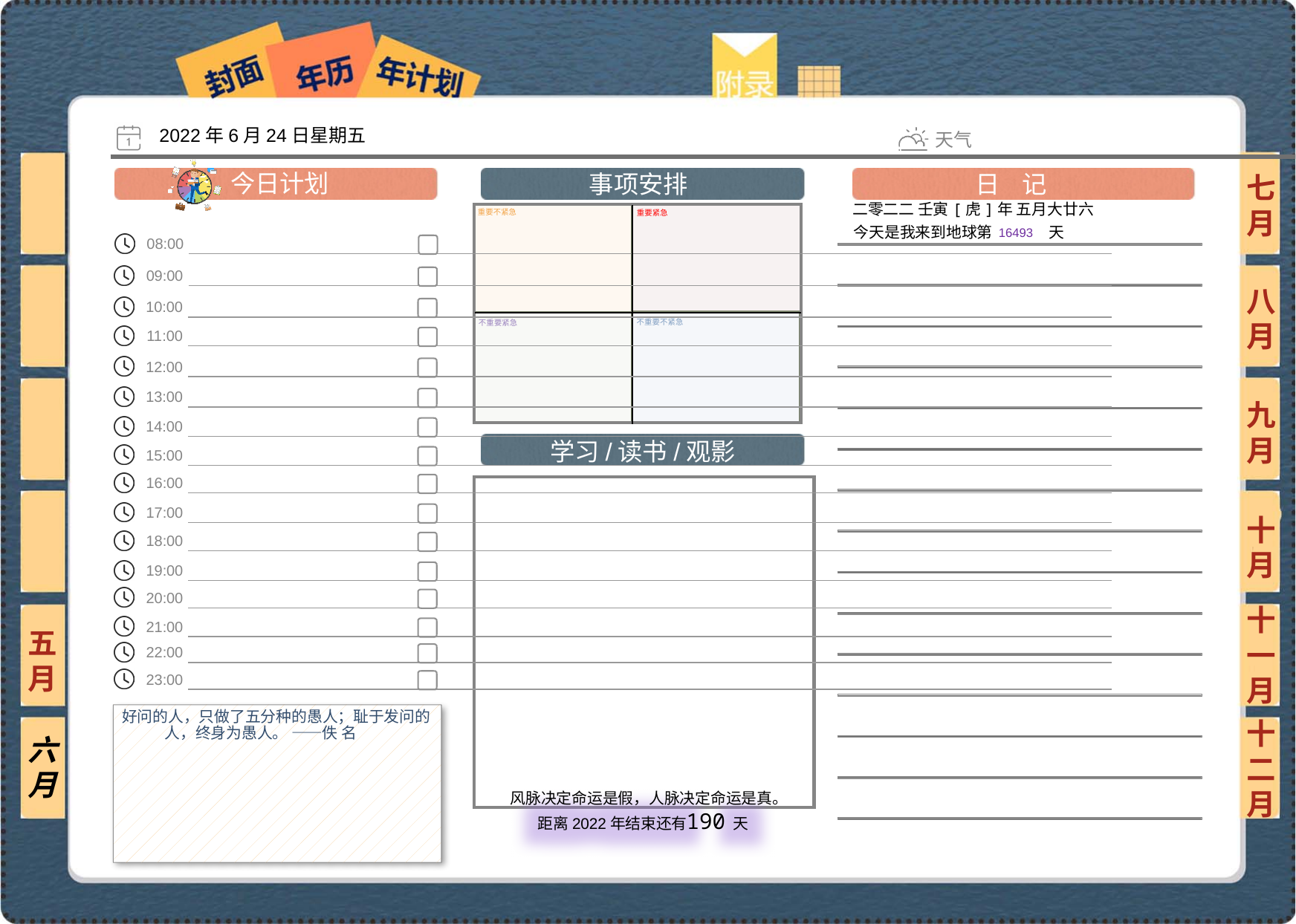

2022年6月24日星期五
七月
二零二二 壬寅[虎]年 五月大廿六
16493
八月
九月
十月
十一月
五月
好问的人，只做了五分种的愚人；耻于发问的人，终身为愚人。 ——佚 名

六月
十二月
190
 风脉决定命运是假，人脉决定命运是真。